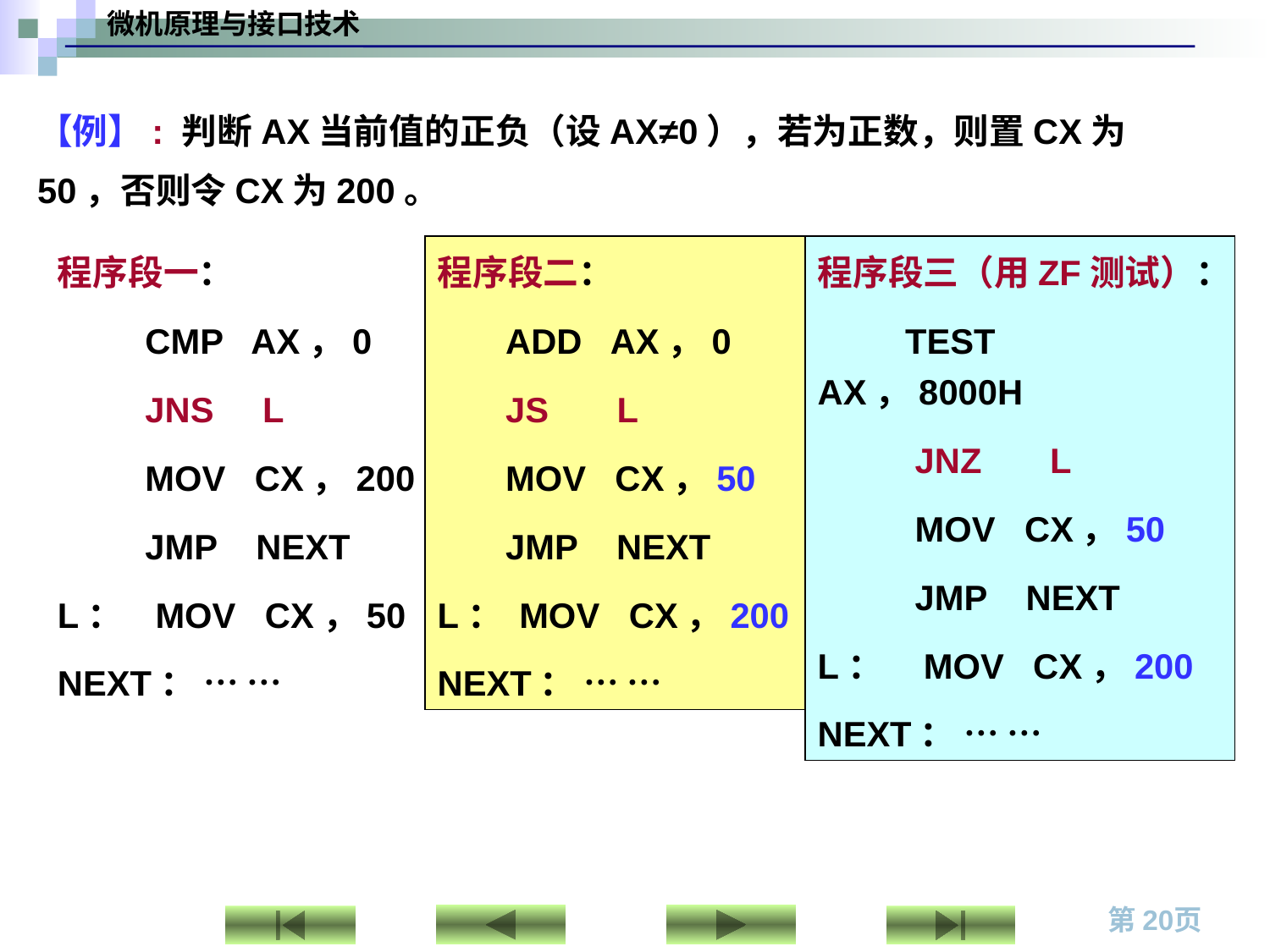

【例】: 判断AX当前值的正负（设AX≠0），若为正数，则置CX为50，否则令CX为200。
程序段一：
         CMP   AX，0
         JNS     L
         MOV   CX，200
         JMP    NEXT
L：   MOV   CX，50
NEXT： … …
程序段二：
       ADD   AX，0
       JS       L
       MOV   CX，50
       JMP    NEXT
L： MOV   CX，200
NEXT： … …
程序段三（用ZF测试）：
         TEST   AX，8000H
          JNZ       L
          MOV   CX，50
          JMP    NEXT
L：    MOV   CX，200
NEXT： … …